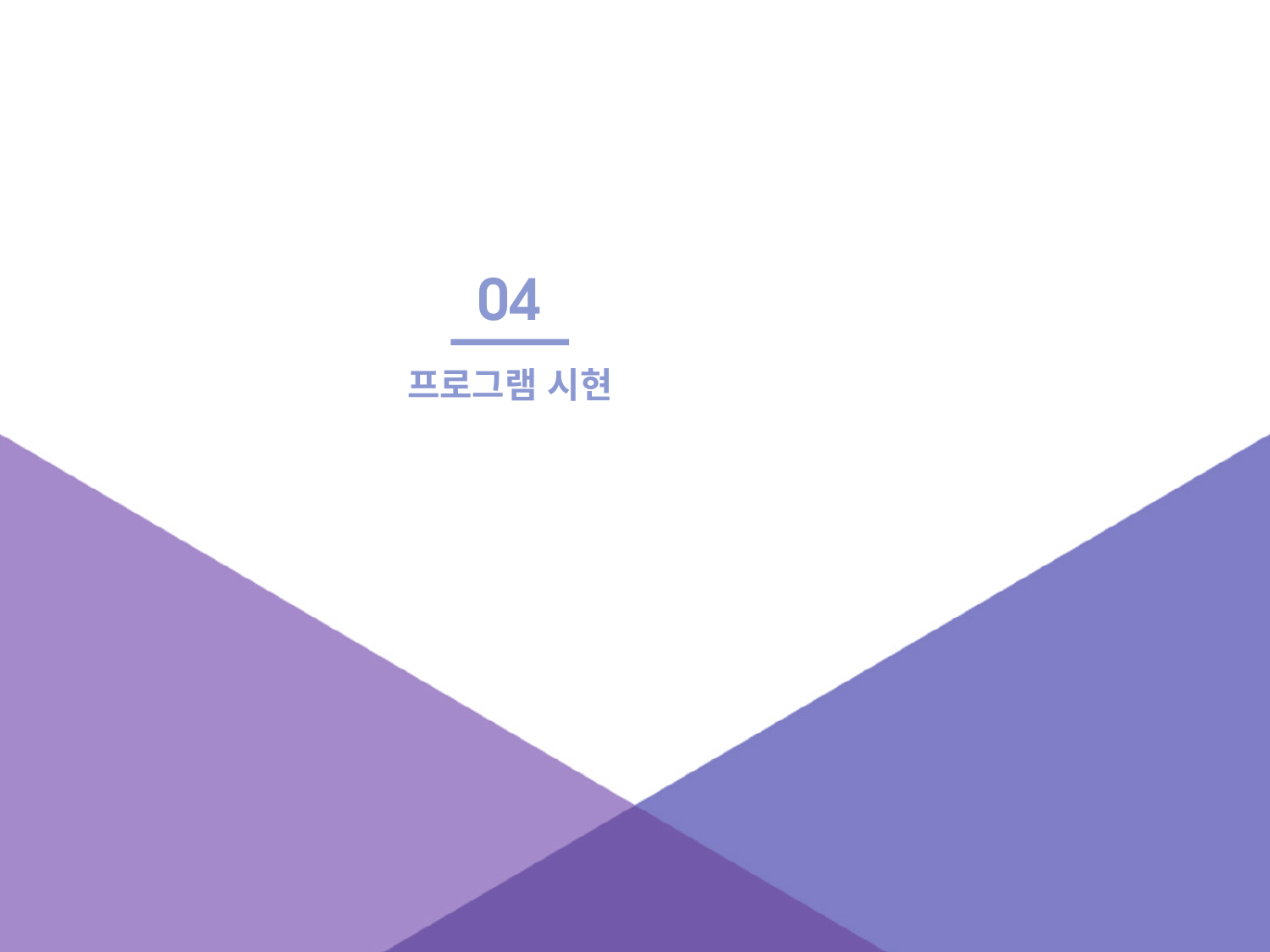

Insert text here
 Insert text here
 Insert text here
 Insert text here
 Insert text here
04

프로그램 시현